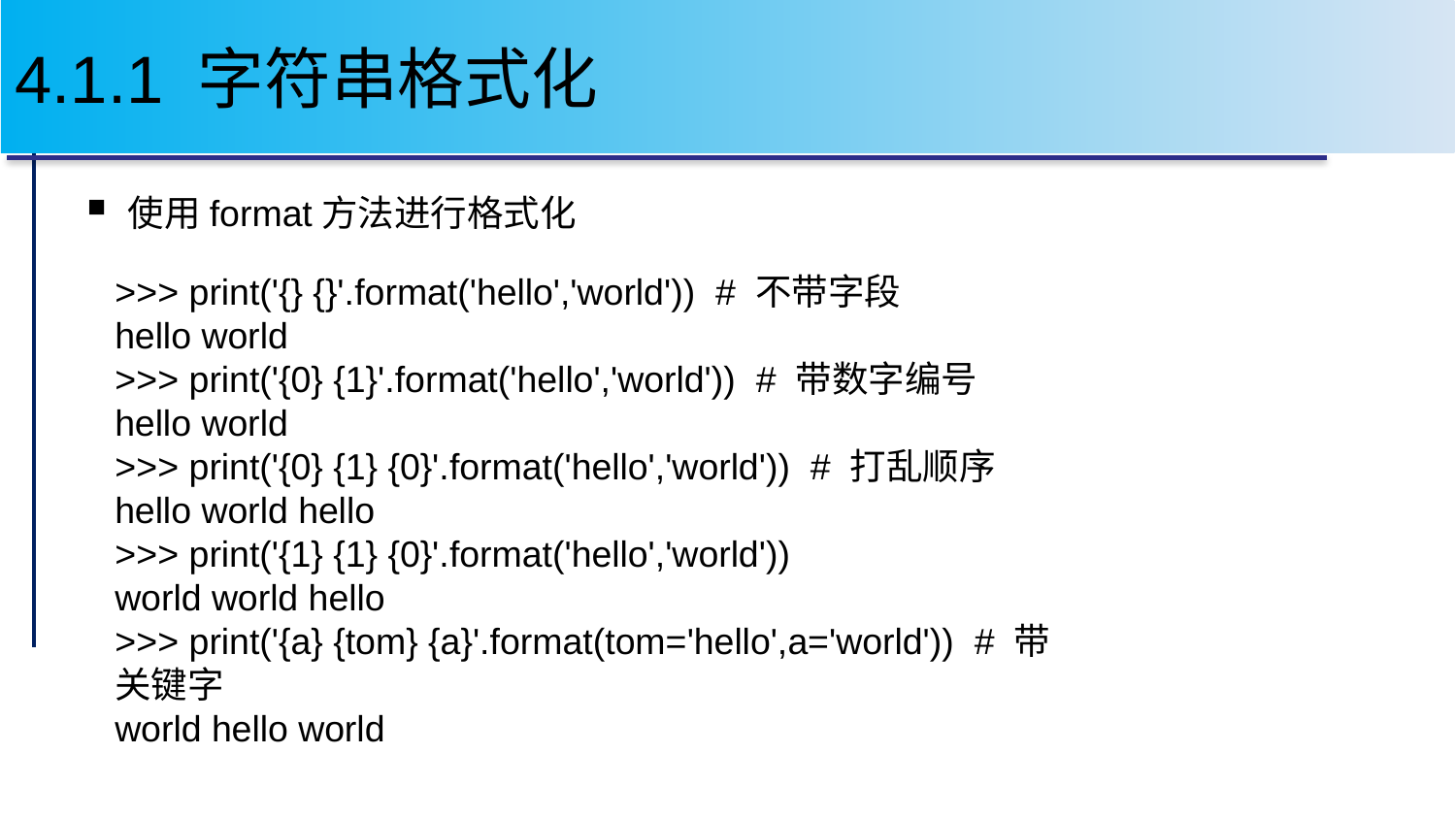

# 4.1.1 字符串格式化
使用format方法进行格式化

>>> print('{} {}'.format('hello','world'))  # 不带字段
hello world
>>> print('{0} {1}'.format('hello','world'))  # 带数字编号
hello world
>>> print('{0} {1} {0}'.format('hello','world'))  # 打乱顺序
hello world hello
>>> print('{1} {1} {0}'.format('hello','world'))
world world hello
>>> print('{a} {tom} {a}'.format(tom='hello',a='world'))  # 带关键字
world hello world
12